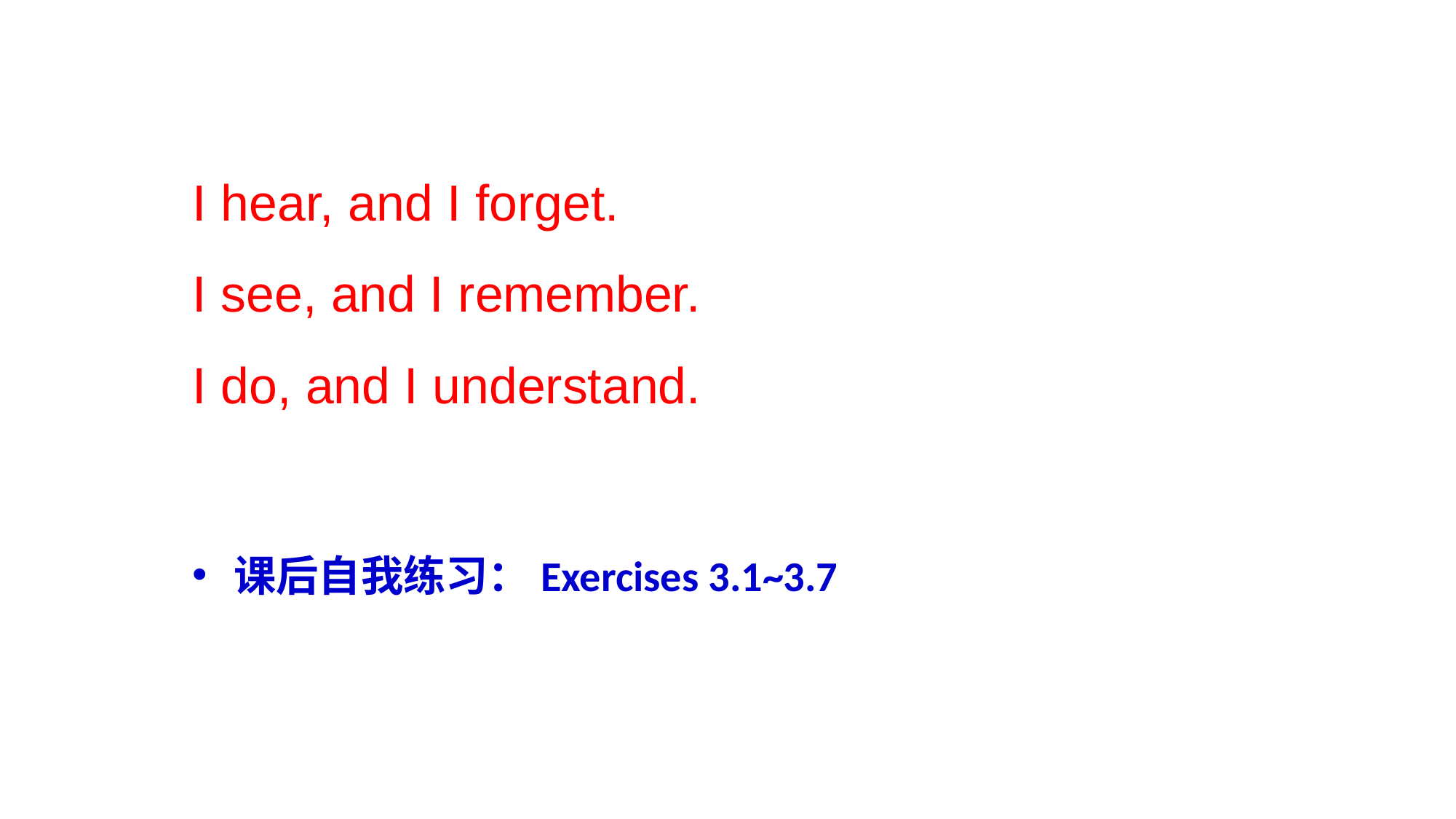

# I hear, and I forget. I see, and I remember. I do, and I understand.
课后自我练习：Exercises 3.1~3.7